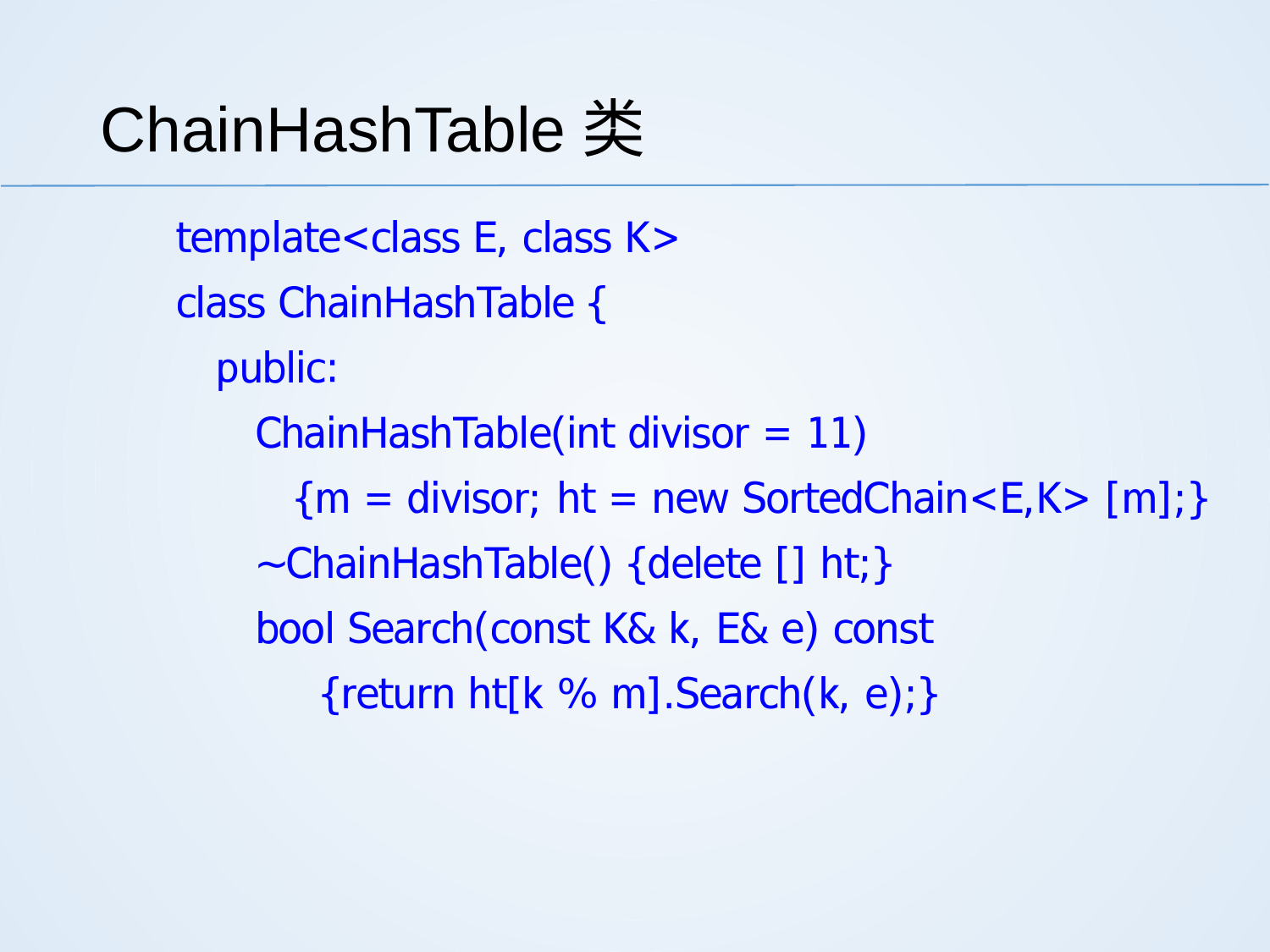

# ChainHashTable类
template<class E, class K>
class ChainHashTable {
   public:
      ChainHashTable(int divisor = 11)
         {m = divisor; ht = new SortedChain<E,K> [m];}
      ~ChainHashTable() {delete [] ht;}
      bool Search(const K& k, E& e) const
           {return ht[k % m].Search(k, e);}